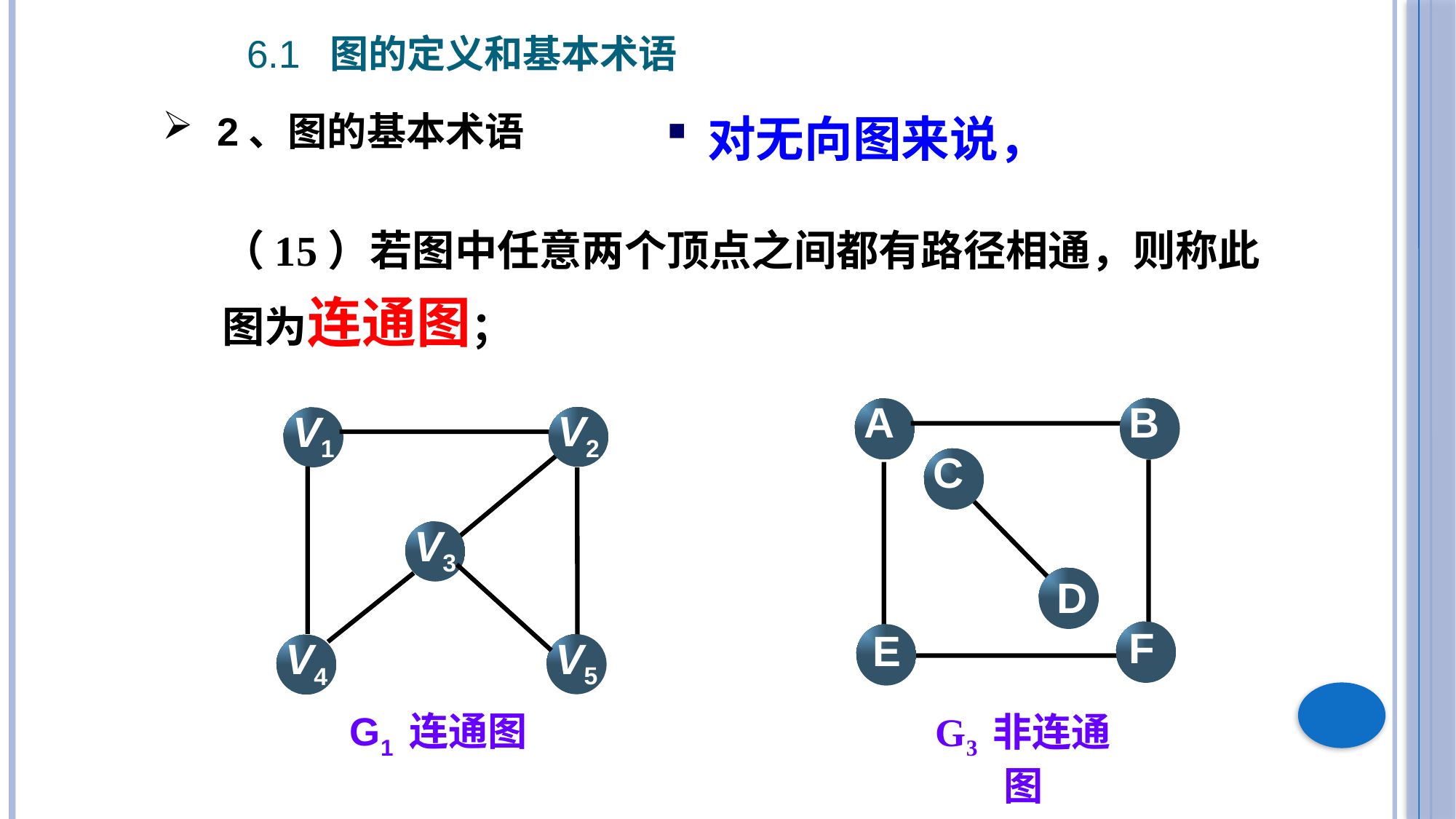

6.1  图的定义和基本术语
2、图的基本术语
对无向图来说，
（15）若图中任意两个顶点之间都有路径相通，则称此图为连通图；

B
A

C

D

F
E

V2
V1

V3

V5
V4

G1 连通图

G3 非连通图